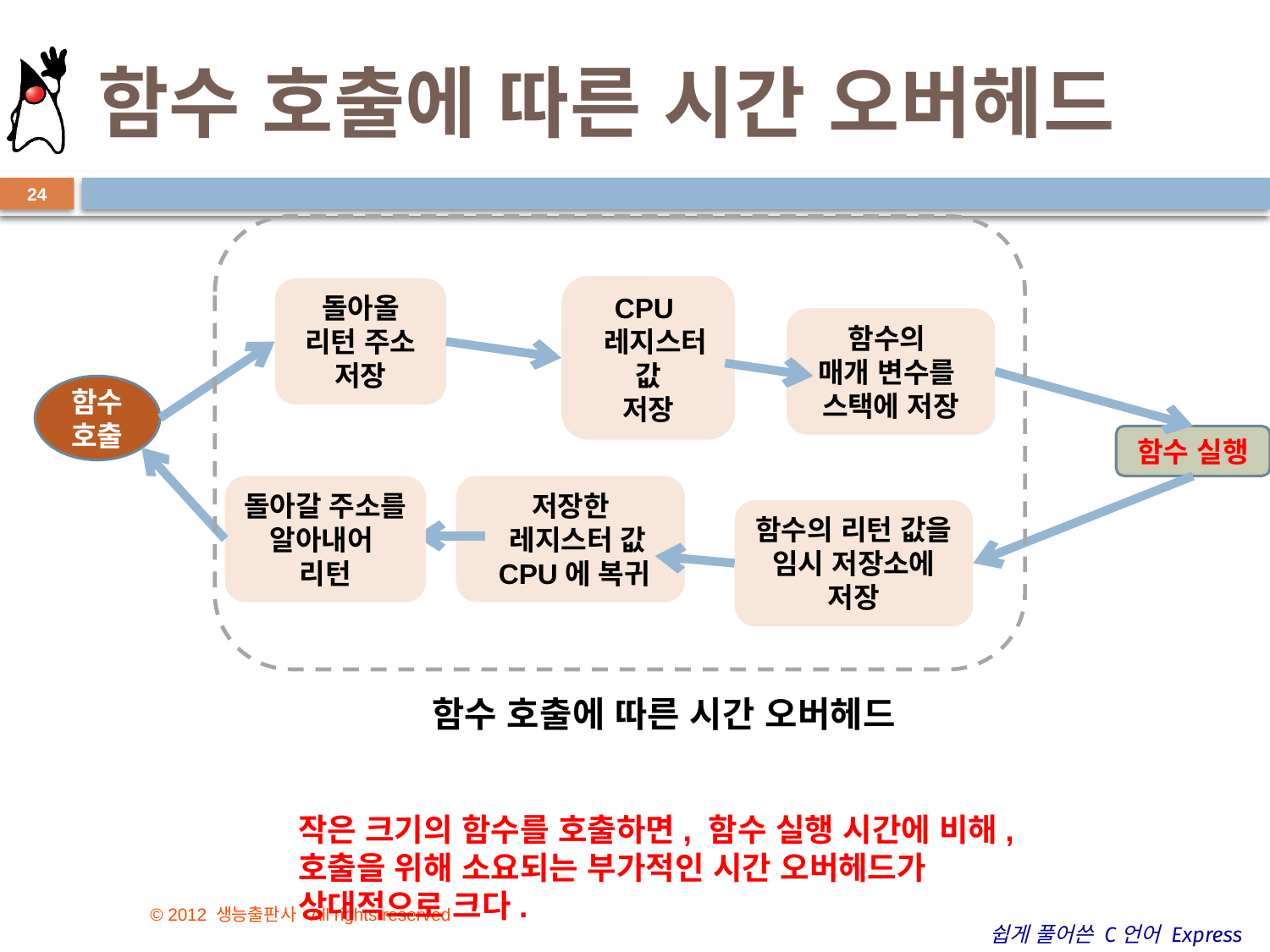

# 함수 호출에 따른 시간 오버헤드
24

CPU
 레지스터 값
저장
돌아올
리턴 주소 저장
함수의
매개 변수를
스택에 저장
함수 호출
함수 실행
돌아갈 주소를 알아내어
리턴
저장한
 레지스터 값
 CPU에 복귀
함수의 리턴 값을 임시 저장소에 저장
함수 호출에 따른 시간 오버헤드
작은 크기의 함수를 호출하면, 함수 실행 시간에 비해, 호출을 위해 소요되는 부가적인 시간 오버헤드가 상대적으로 크다.